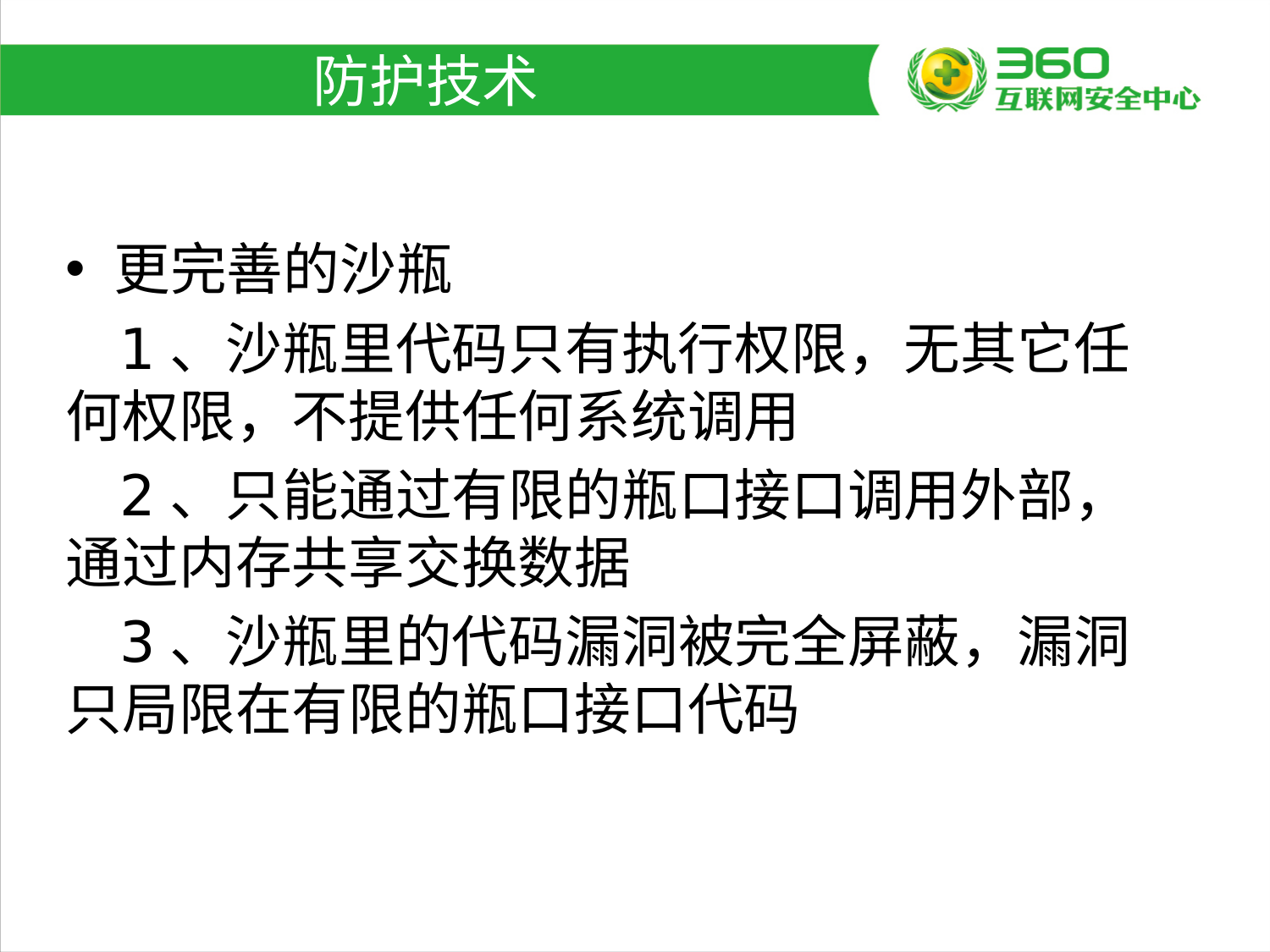

# 防护技术
更完善的沙瓶
   1、沙瓶里代码只有执行权限，无其它任何权限，不提供任何系统调用
   2、只能通过有限的瓶口接口调用外部，通过内存共享交换数据
   3、沙瓶里的代码漏洞被完全屏蔽，漏洞只局限在有限的瓶口接口代码